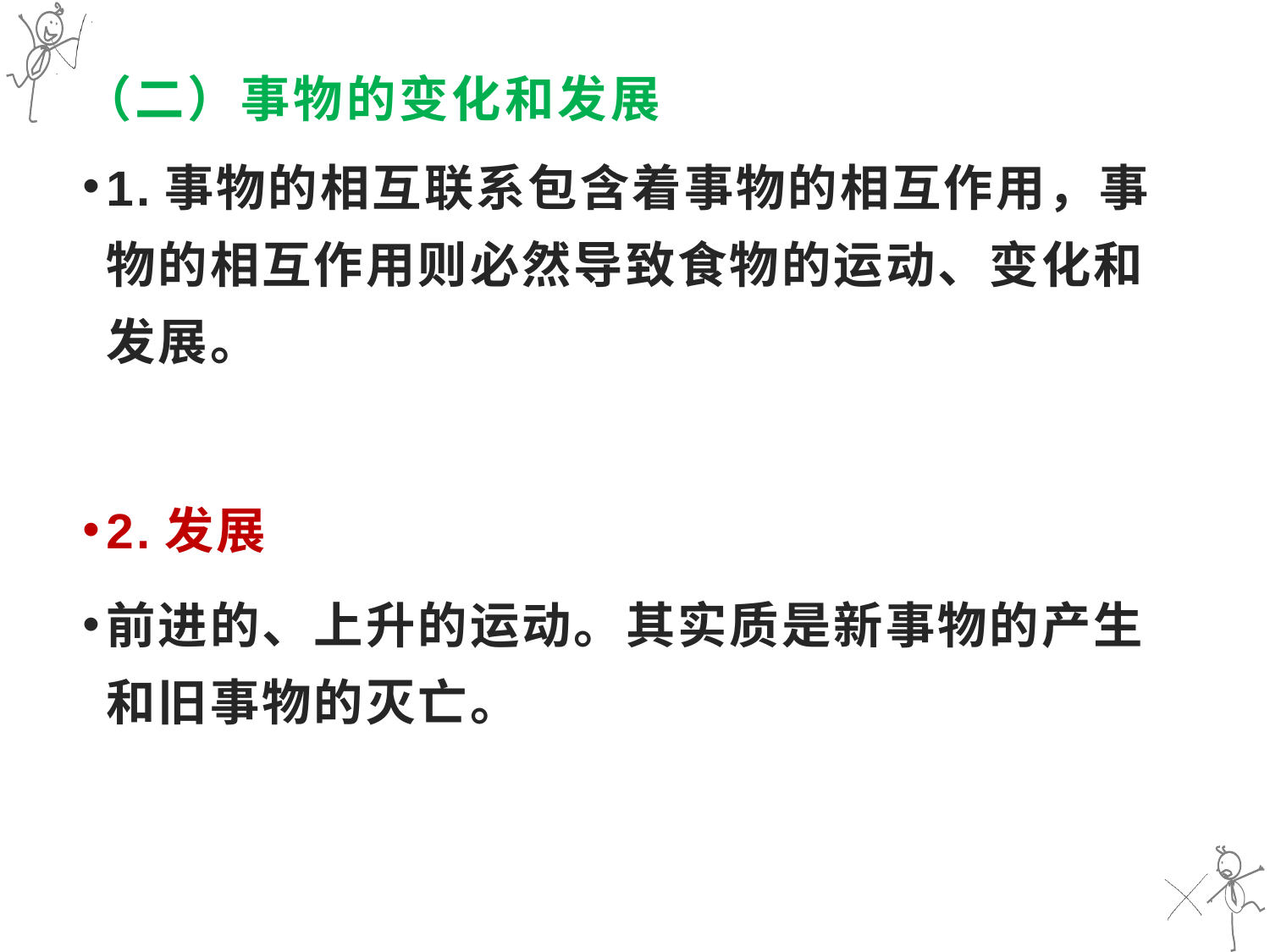

# （二）事物的变化和发展
1.事物的相互联系包含着事物的相互作用，事物的相互作用则必然导致食物的运动、变化和发展。

2.发展
前进的、上升的运动。其实质是新事物的产生和旧事物的灭亡。